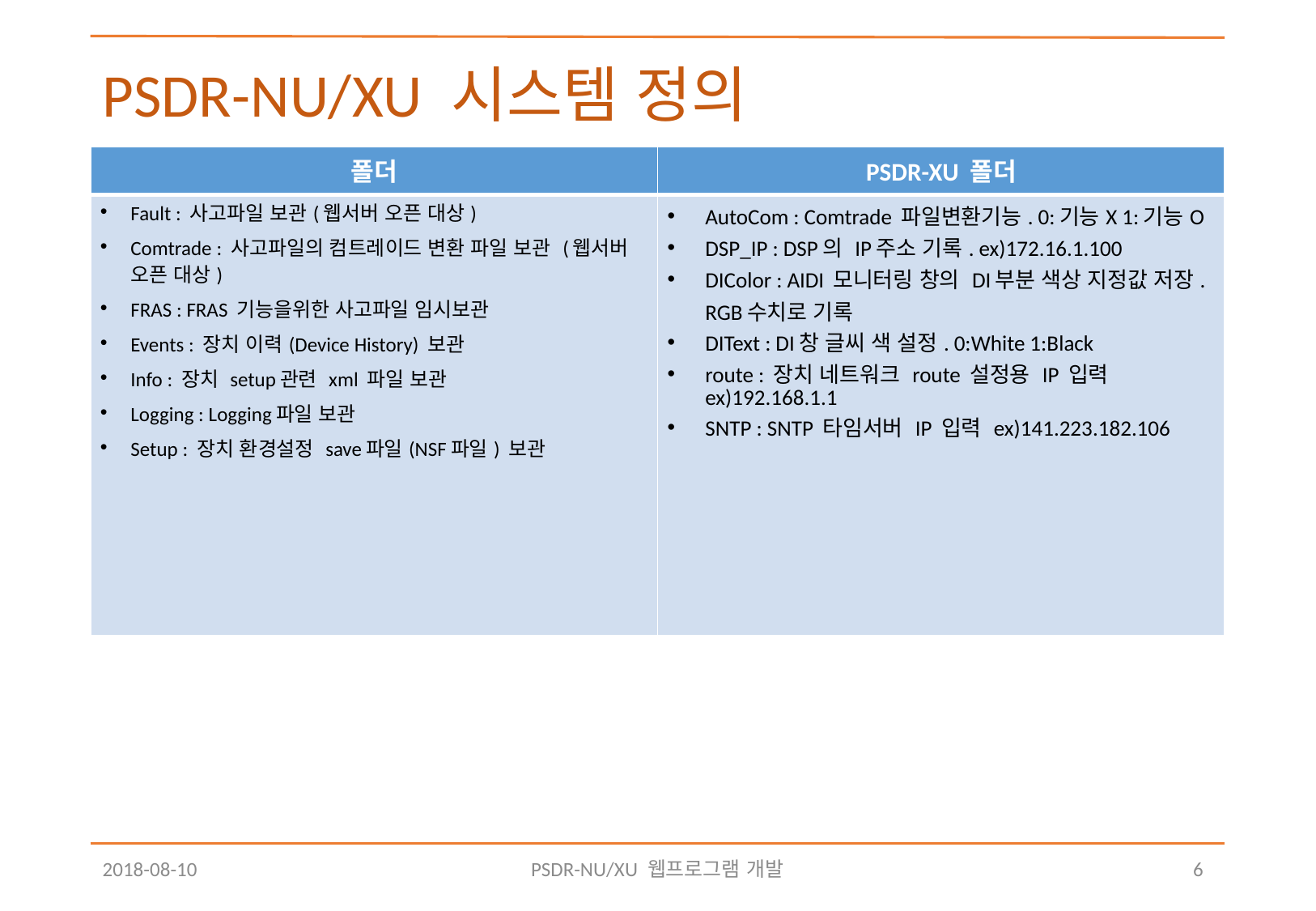

# PSDR-NU/XU 시스템 정의
| 폴더 | PSDR-XU 폴더 |
| --- | --- |
| Fault : 사고파일 보관(웹서버 오픈 대상) Comtrade : 사고파일의 컴트레이드 변환 파일 보관 (웹서버 오픈 대상) FRAS : FRAS 기능을위한 사고파일 임시보관 Events : 장치 이력(Device History) 보관 Info : 장치 setup관련 xml 파일 보관 Logging : Logging파일 보관 Setup : 장치 환경설정 save파일(NSF파일) 보관 | AutoCom : Comtrade 파일변환기능. 0:기능X 1:기능O DSP\_IP : DSP의 IP주소 기록. ex)172.16.1.100 DIColor : AIDI 모니터링 창의 DI부분 색상 지정값 저장. RGB수치로 기록 DIText : DI창 글씨 색 설정. 0:White 1:Black route : 장치 네트워크 route 설정용 IP 입력 ex)192.168.1.1 SNTP : SNTP 타임서버 IP 입력 ex)141.223.182.106 |
2018-08-10
PSDR-NU/XU 웹프로그램 개발
6